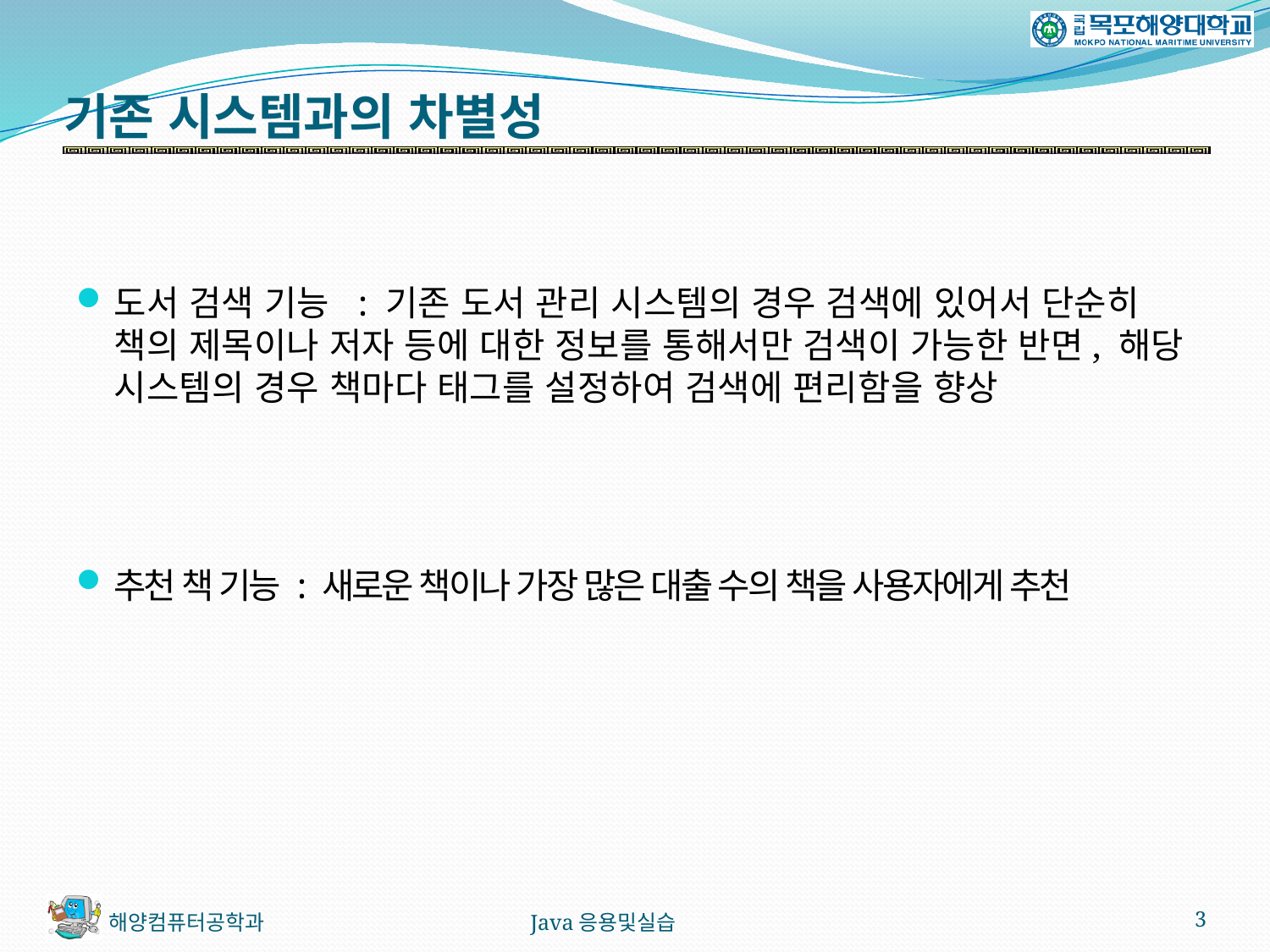

# 기존 시스템과의 차별성

도서 검색 기능  : 기존 도서 관리 시스템의 경우 검색에 있어서 단순히 책의 제목이나 저자 등에 대한 정보를 통해서만 검색이 가능한 반면, 해당 시스템의 경우 책마다 태그를 설정하여 검색에 편리함을 향상

추천 책 기능 : 새로운 책이나 가장 많은 대출 수의 책을 사용자에게 추천
Java응용및실습
3